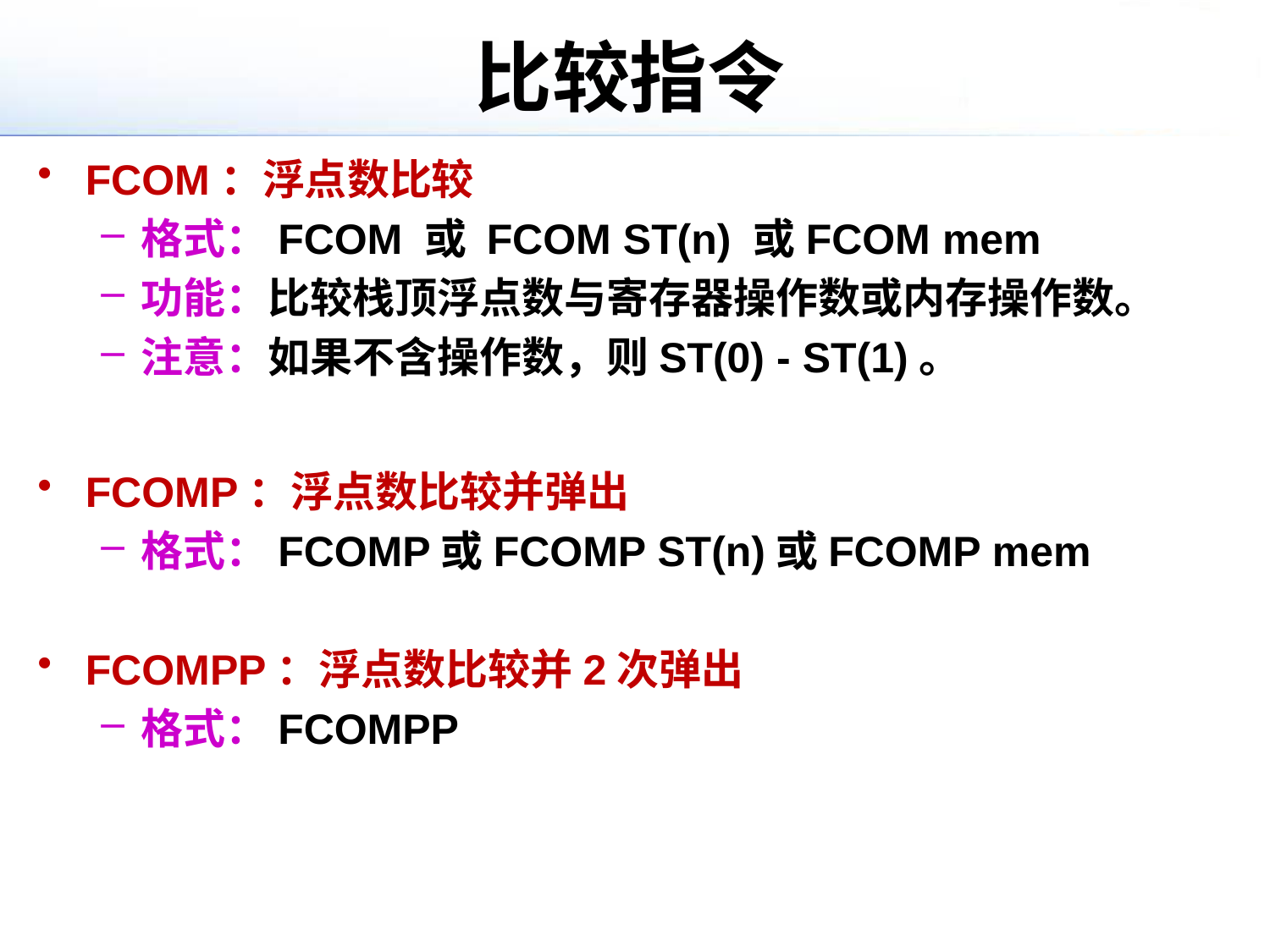

# 比较指令
FCOM：浮点数比较
格式：FCOM 或 FCOM ST(n) 或FCOM mem
功能：比较栈顶浮点数与寄存器操作数或内存操作数。
注意：如果不含操作数，则ST(0) - ST(1)。

FCOMP：浮点数比较并弹出
格式：FCOMP或FCOMP ST(n)或FCOMP mem

FCOMPP：浮点数比较并2次弹出
格式：FCOMPP